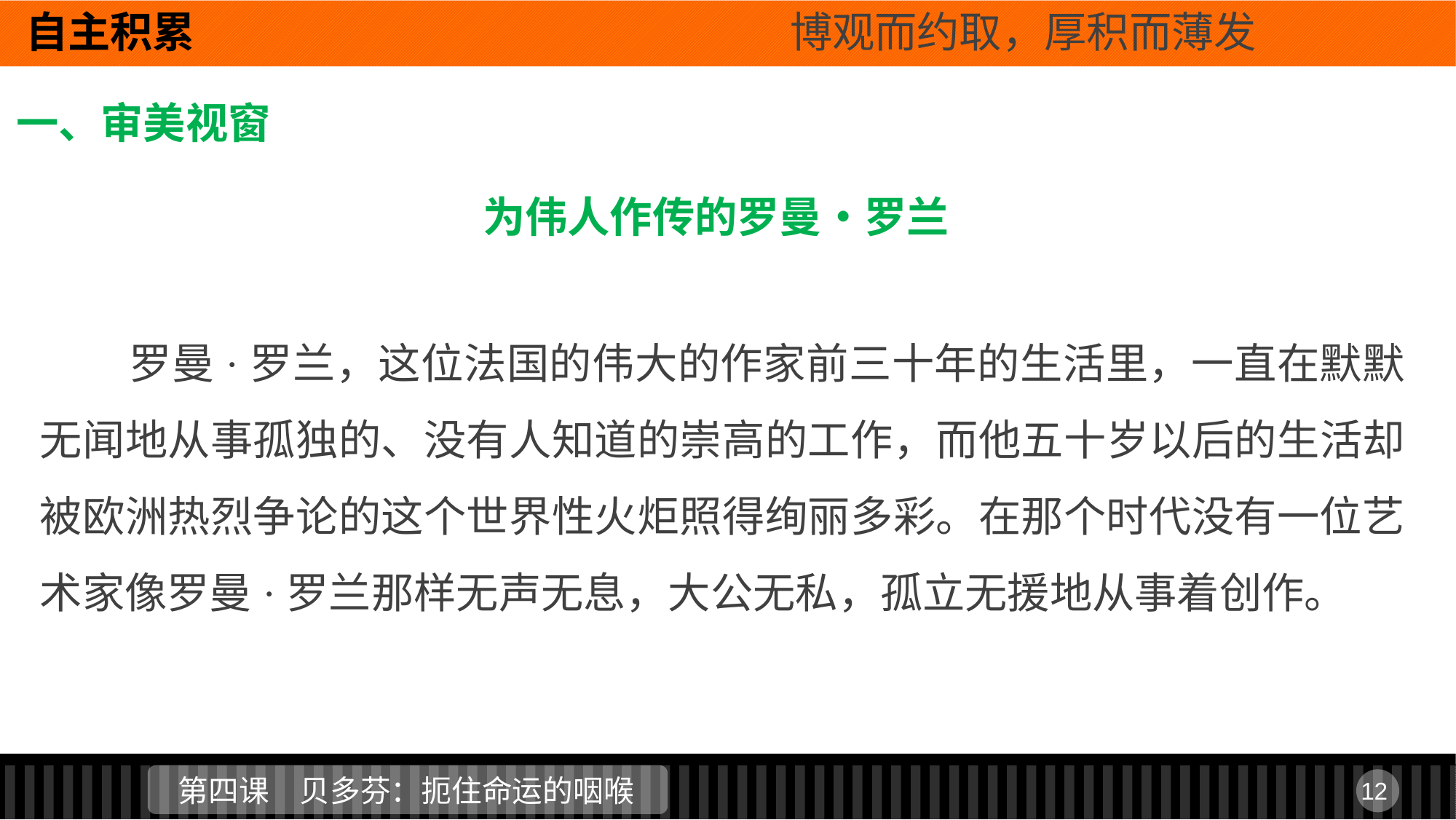

自主积累        					博观而约取，厚积而薄发

一、审美视窗
为伟人作传的罗曼•罗兰
        罗曼·罗兰，这位法国的伟大的作家前三十年的生活里，一直在默默无闻地从事孤独的、没有人知道的崇高的工作，而他五十岁以后的生活却被欧洲热烈争论的这个世界性火炬照得绚丽多彩。在那个时代没有一位艺术家像罗曼·罗兰那样无声无息，大公无私，孤立无援地从事着创作。